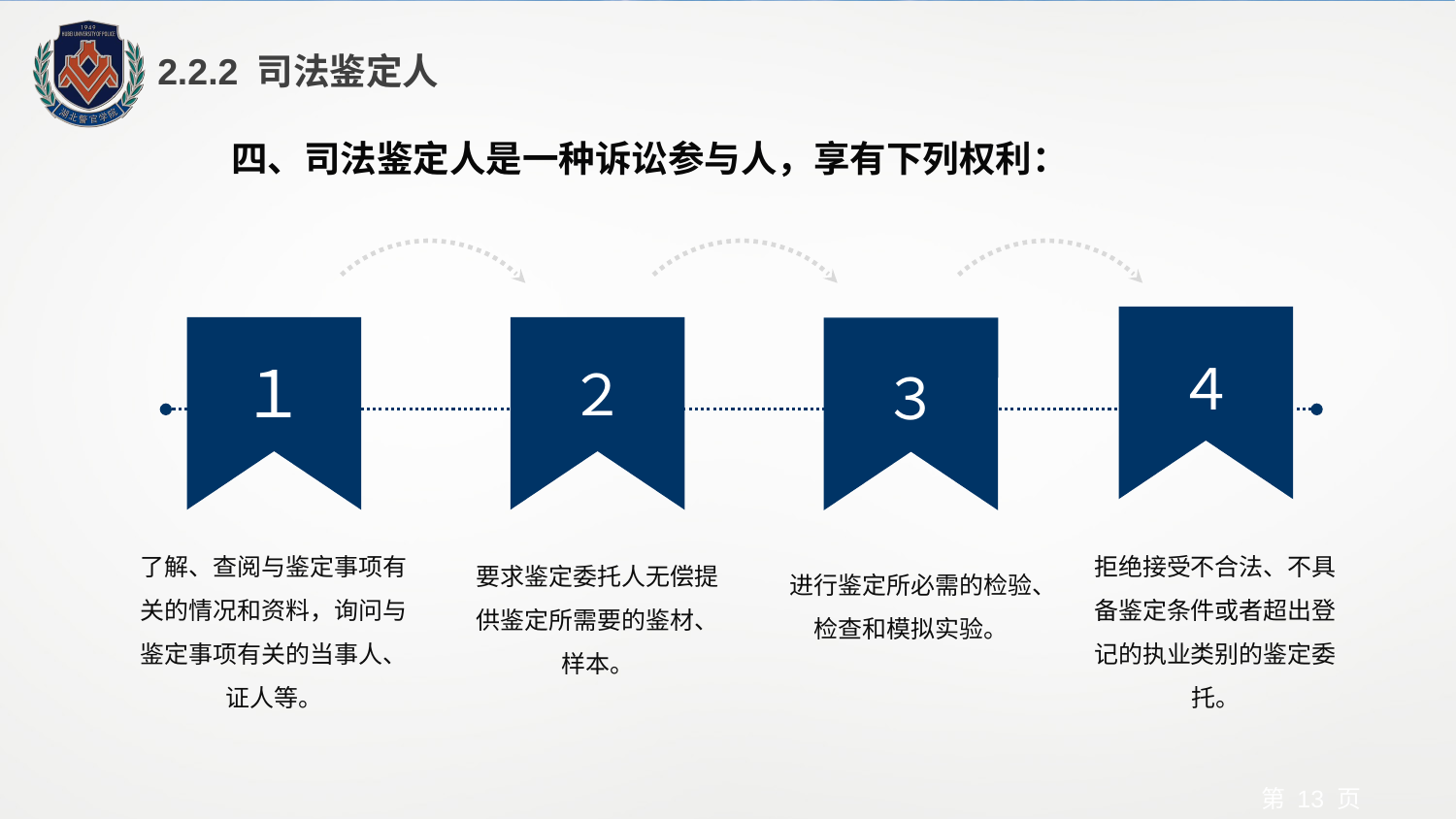

2.2.2 司法鉴定人
四、司法鉴定人是一种诉讼参与人，享有下列权利：

４

１

２

３
了解、查阅与鉴定事项有关的情况和资料，询问与鉴定事项有关的当事人、证人等。
拒绝接受不合法、不具备鉴定条件或者超出登记的执业类别的鉴定委托。
要求鉴定委托人无偿提供鉴定所需要的鉴材、样本。
进行鉴定所必需的检验、检查和模拟实验。